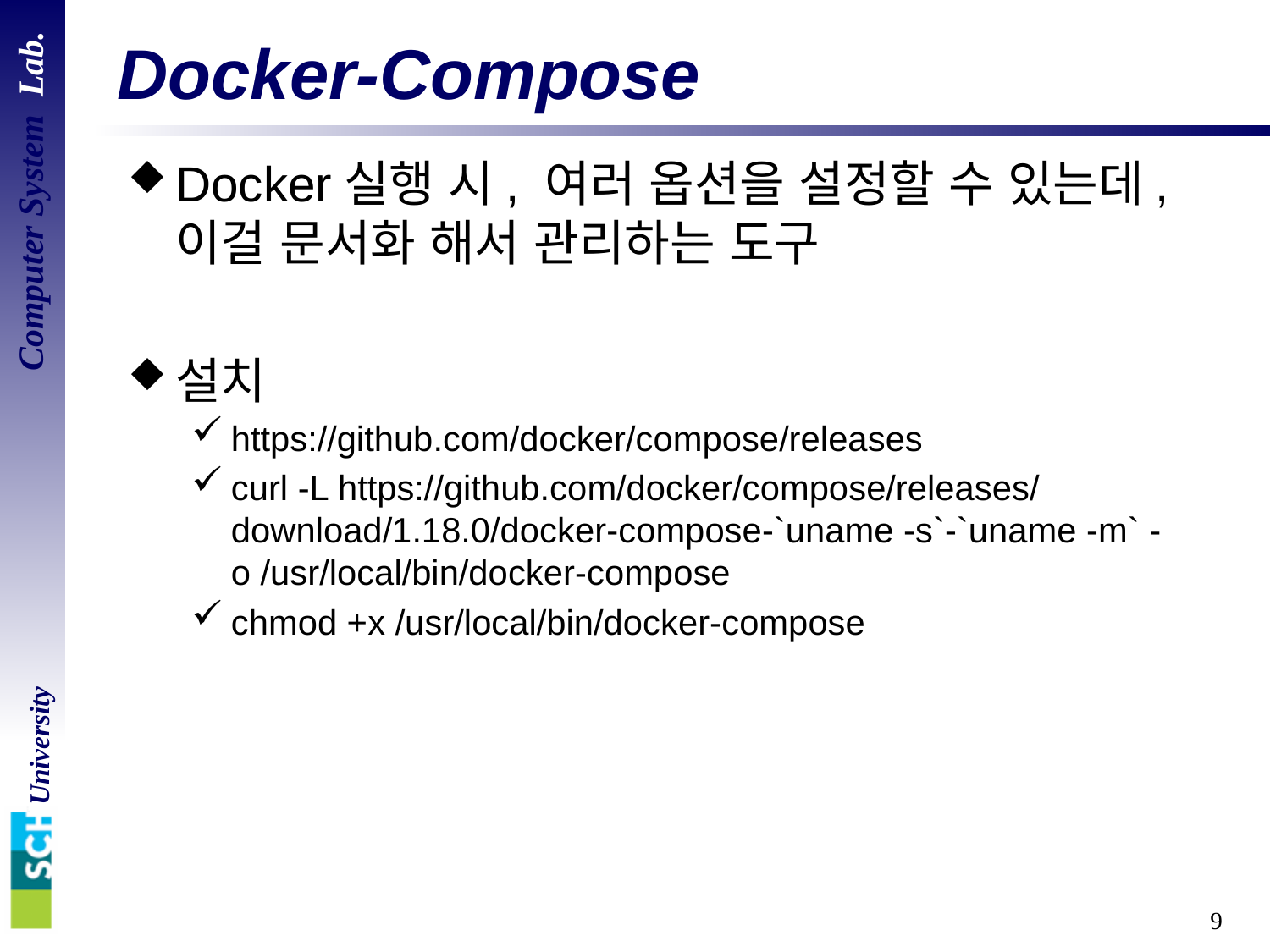

# Docker-Compose
Docker실행 시, 여러 옵션을 설정할 수 있는데, 이걸 문서화 해서 관리하는 도구

설치
https://github.com/docker/compose/releases
curl -L https://github.com/docker/compose/releases/download/1.18.0/docker-compose-`uname -s`-`uname -m` -o /usr/local/bin/docker-compose
chmod +x /usr/local/bin/docker-compose